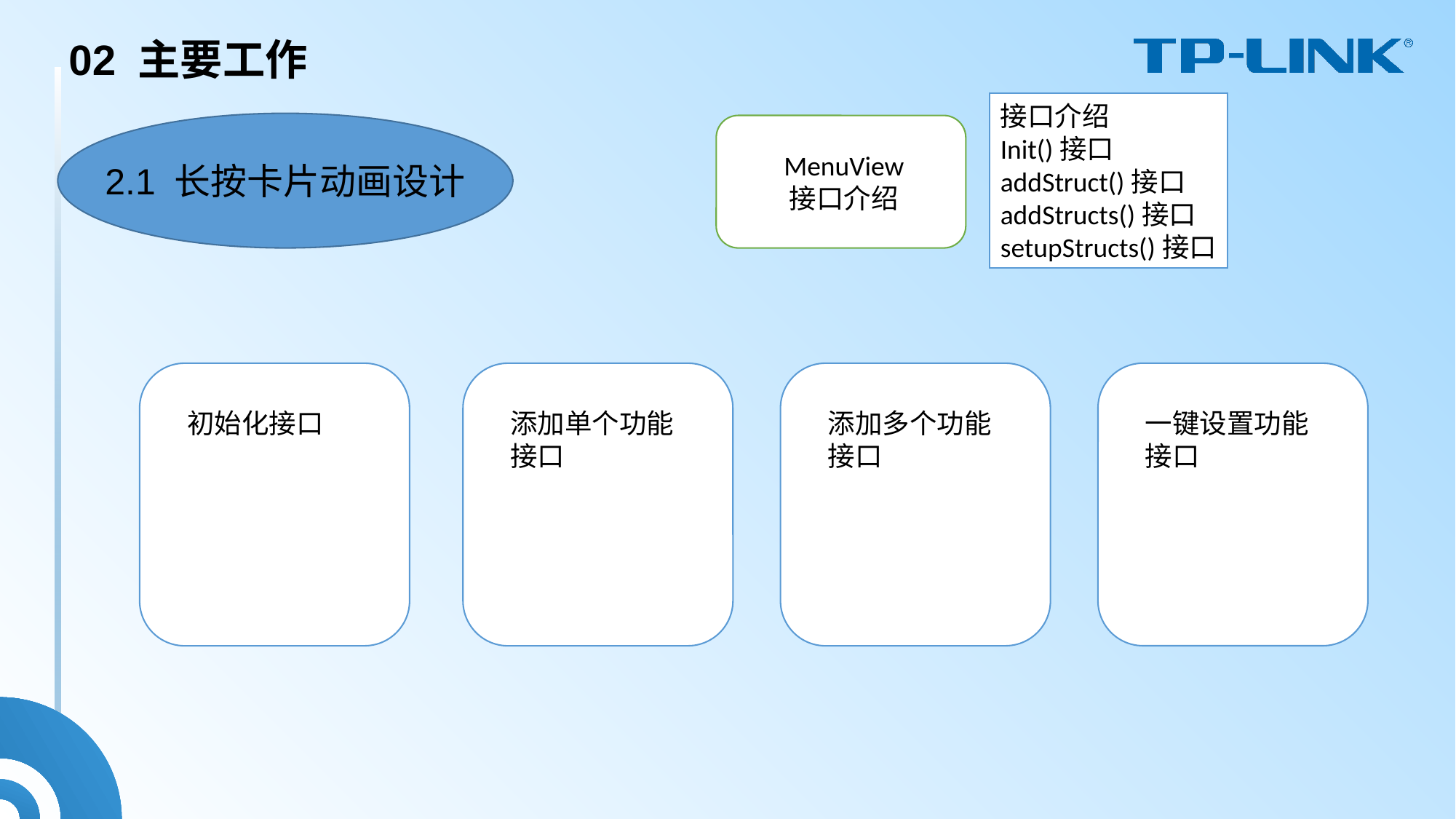

02 主要工作
接口介绍
Init()接口
addStruct()接口
addStructs()接口
setupStructs()接口

MenuView
接口介绍
2.1 长按卡片动画设计

一键设置功能接口
初始化接口
添加单个功能接口
添加多个功能接口